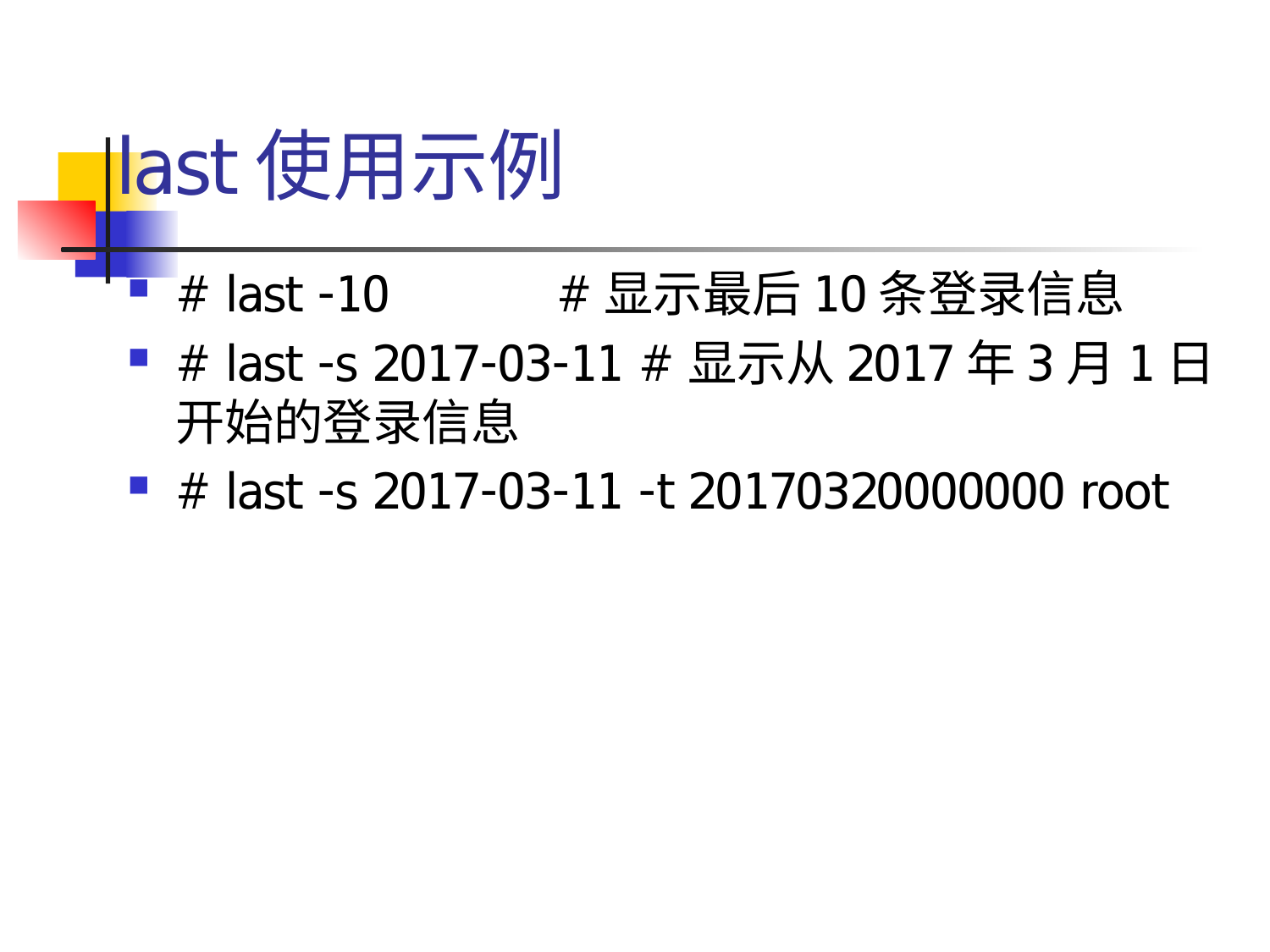

# last使用示例
# last -10 		#显示最后10条登录信息
# last -s 2017-03-11 #显示从2017年3月1日开始的登录信息
# last -s 2017-03-11 -t 20170320000000 root